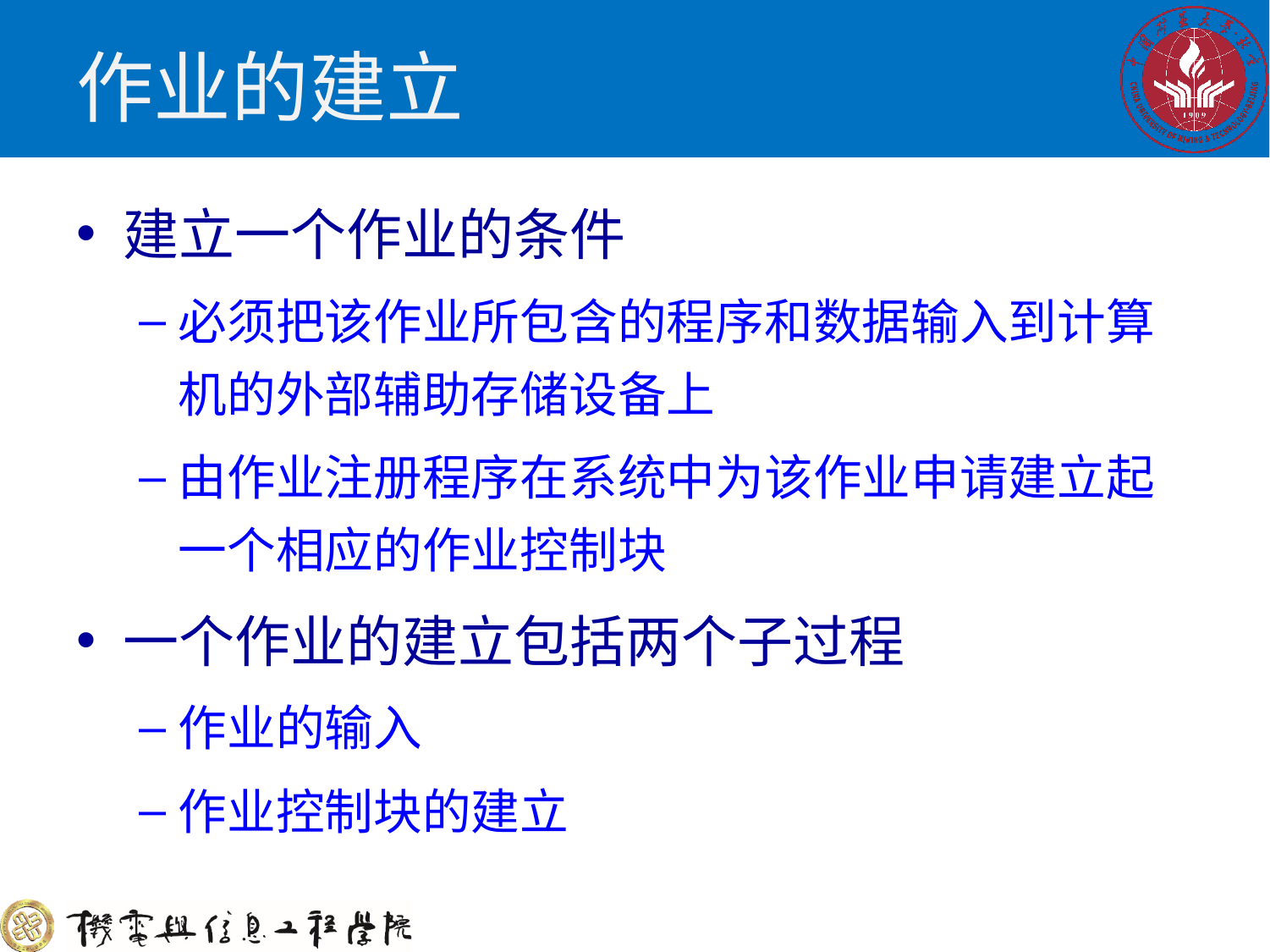

# 作业的建立
建立一个作业的条件
必须把该作业所包含的程序和数据输入到计算机的外部辅助存储设备上
由作业注册程序在系统中为该作业申请建立起一个相应的作业控制块
一个作业的建立包括两个子过程
作业的输入
作业控制块的建立